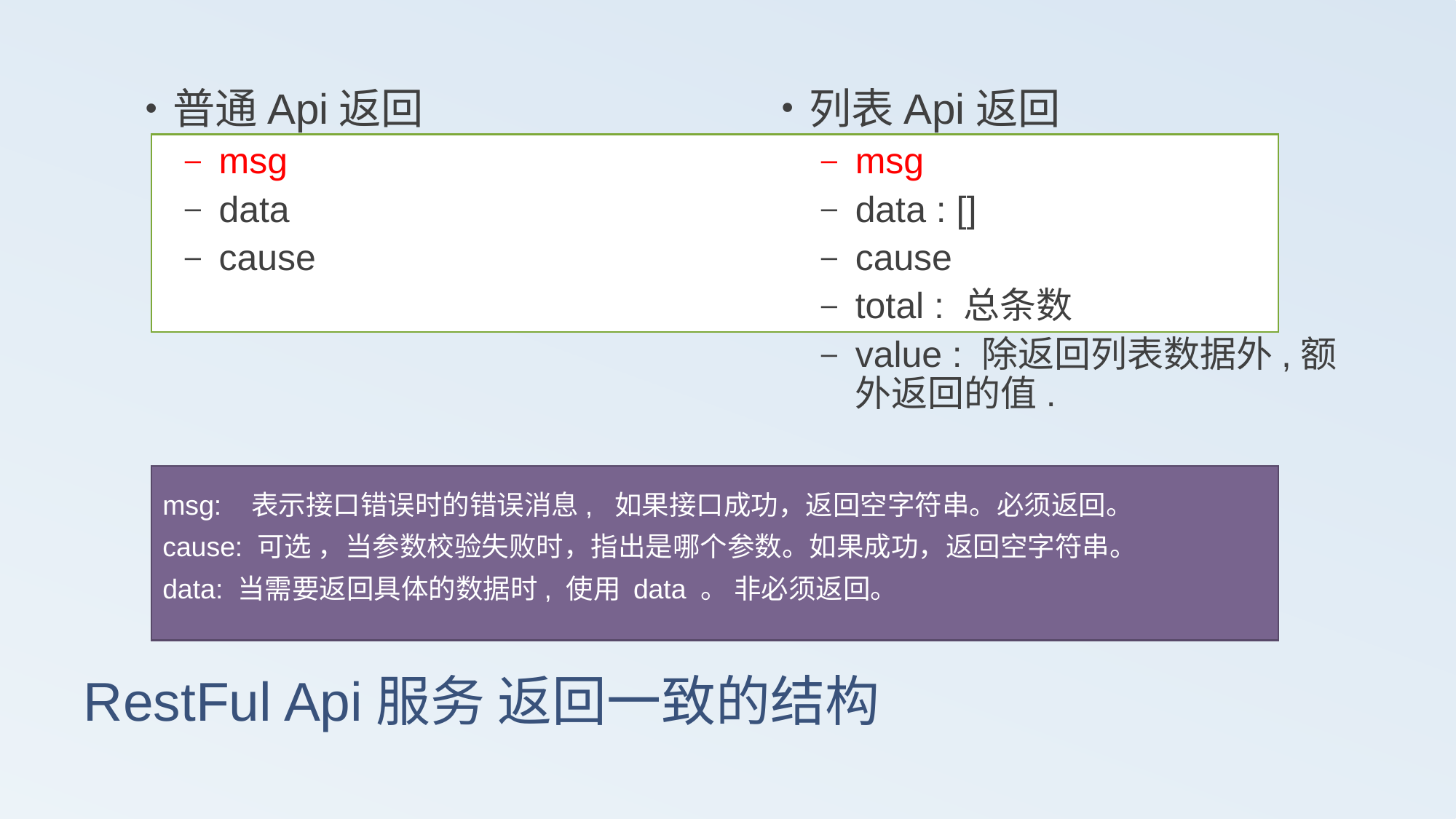

普通Api返回
msg
data
cause

列表Api返回
msg
data : []
cause
total : 总条数
value : 除返回列表数据外,额外返回的值.

msg:   表示接口错误时的错误消息,  如果接口成功，返回空字符串。必须返回。
cause: 可选 ，当参数校验失败时，指出是哪个参数。如果成功，返回空字符串。
data: 当需要返回具体的数据时, 使用 data 。 非必须返回。
# RestFul Api服务 返回一致的结构